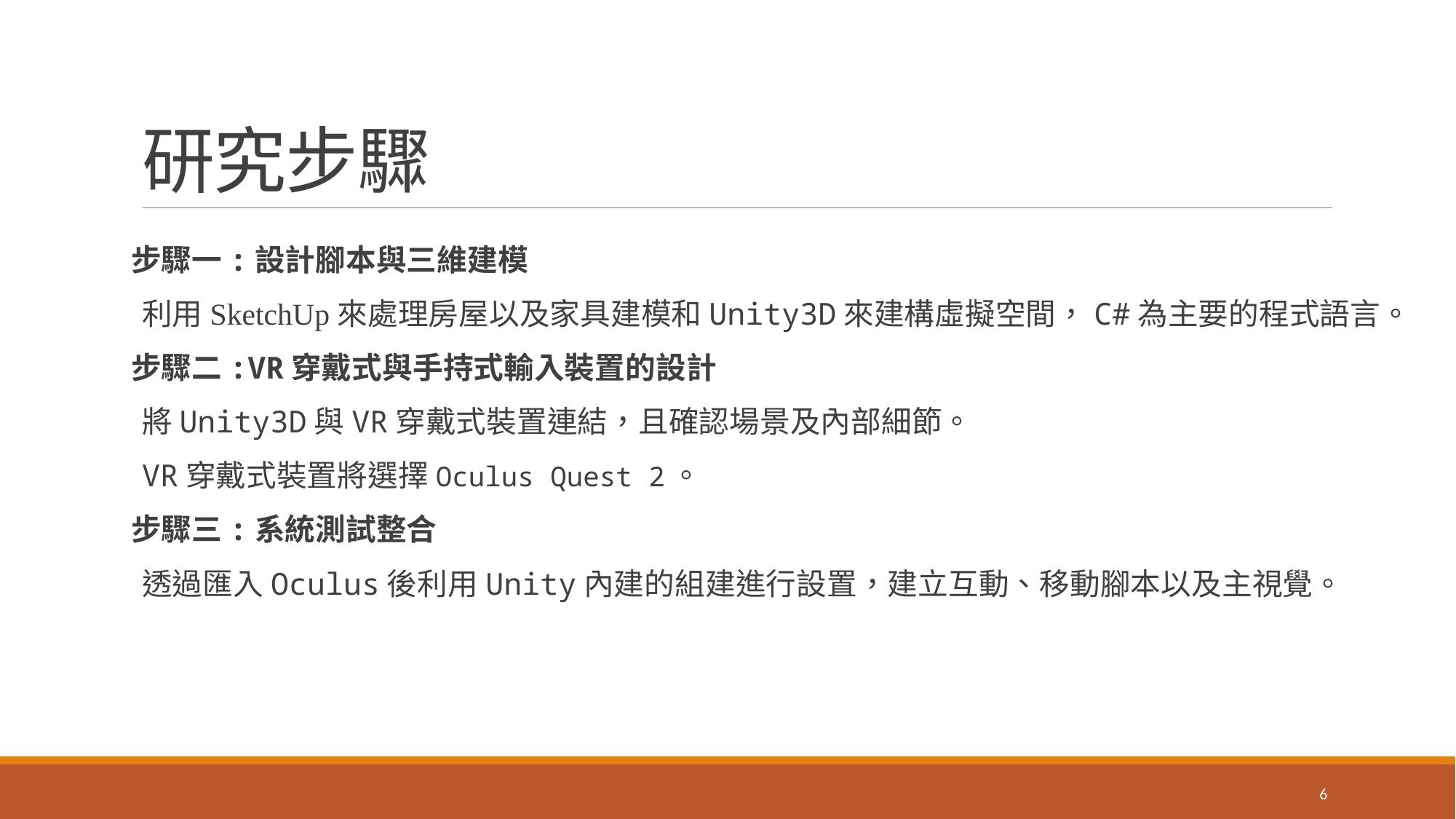

# 研究步驟
步驟一:設計腳本與三維建模
利用SketchUp來處理房屋以及家具建模和Unity3D來建構虛擬空間，C#為主要的程式語言。
步驟二:VR穿戴式與手持式輸入裝置的設計
將Unity3D與VR穿戴式裝置連結，且確認場景及內部細節。
VR穿戴式裝置將選擇Oculus Quest 2。
步驟三:系統測試整合
透過匯入Oculus後利用Unity內建的組建進行設置，建立互動、移動腳本以及主視覺。
6